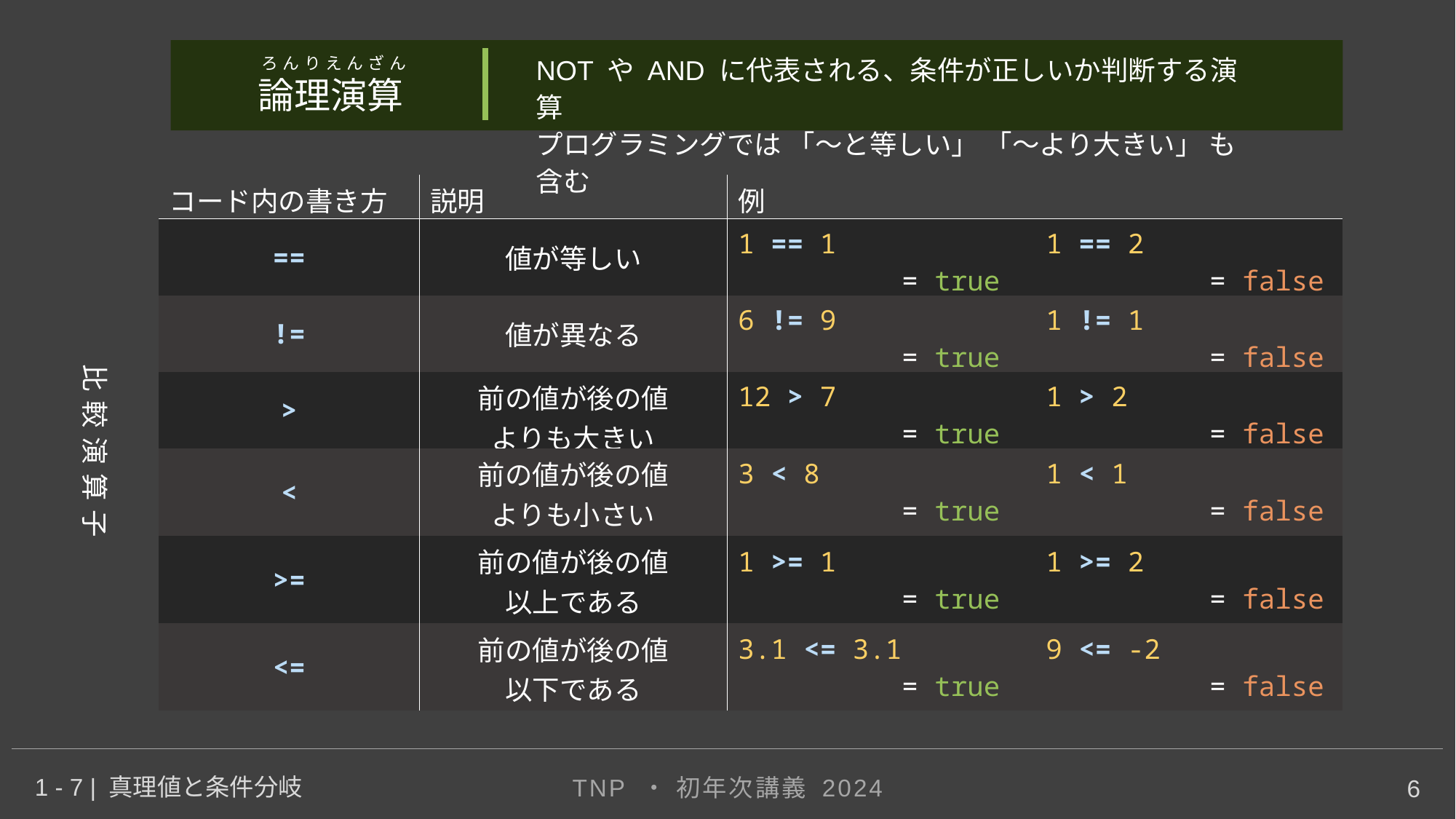

bool
真理値
2種類の値  true  か  false  しかとらない型
しん-り-ち
false
true

NOT や AND に代表される、条件が正しいか判断する演算
プログラミングでは 「～と等しい」 「～より大きい」 も含む
ろんりえんざん
論理演算
| コード内の書き方 | 説明 | 例 |  |
| --- | --- | --- | --- |
| == | 値が等しい | 1 == 1 = true | 1 == 2 = false |
| != | 値が異なる | 6 != 9 = true | 1 != 1 = false |
| > | 前の値が後の値 よりも大きい | 12 > 7 = true | 1 > 2 = false |
| < | 前の値が後の値 よりも小さい | 3 < 8 = true | 1 < 1 = false |
| >= | 前の値が後の値 以上である | 1 >= 1 = true | 1 >= 2 = false |
| <= | 前の値が後の値 以下である | 3.1 <= 3.1 = true | 9 <= -2 = false |
比較演算子
6
1 - 7 | 真理値と条件分岐